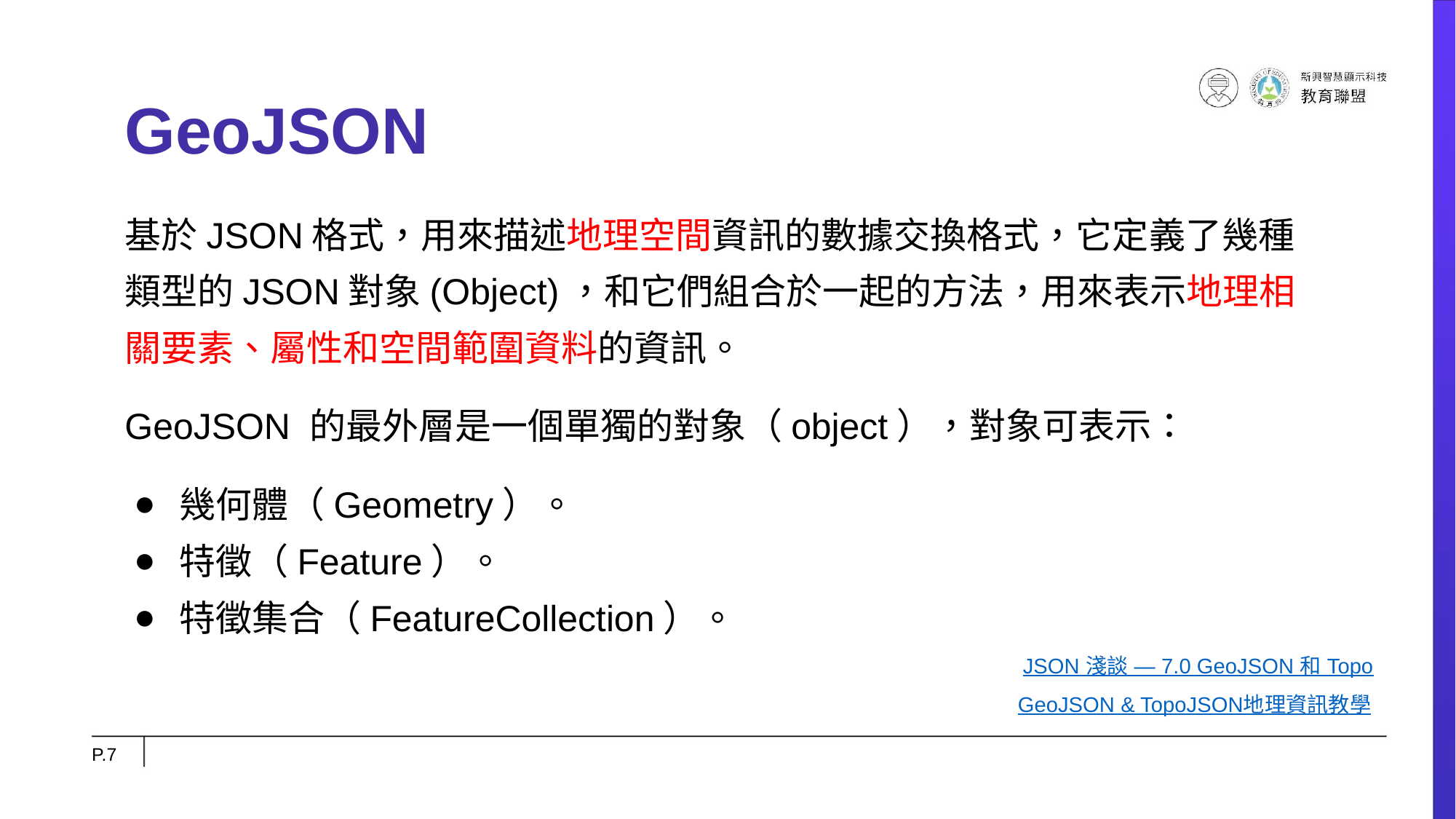

# GeoJSON
基於JSON格式，用來描述地理空間資訊的數據交換格式，它定義了幾種類型的JSON對象(Object)，和它們組合於一起的方法，用來表示地理相關要素、屬性和空間範圍資料的資訊。
GeoJSON 的最外層是一個單獨的對象（object），對象可表示：
幾何體（Geometry）。
特徵（Feature）。
特徵集合（FeatureCollection）。

JSON 淺談 — 7.0 GeoJSON 和 Topo
GeoJSON & TopoJSON地理資訊教學
P.7